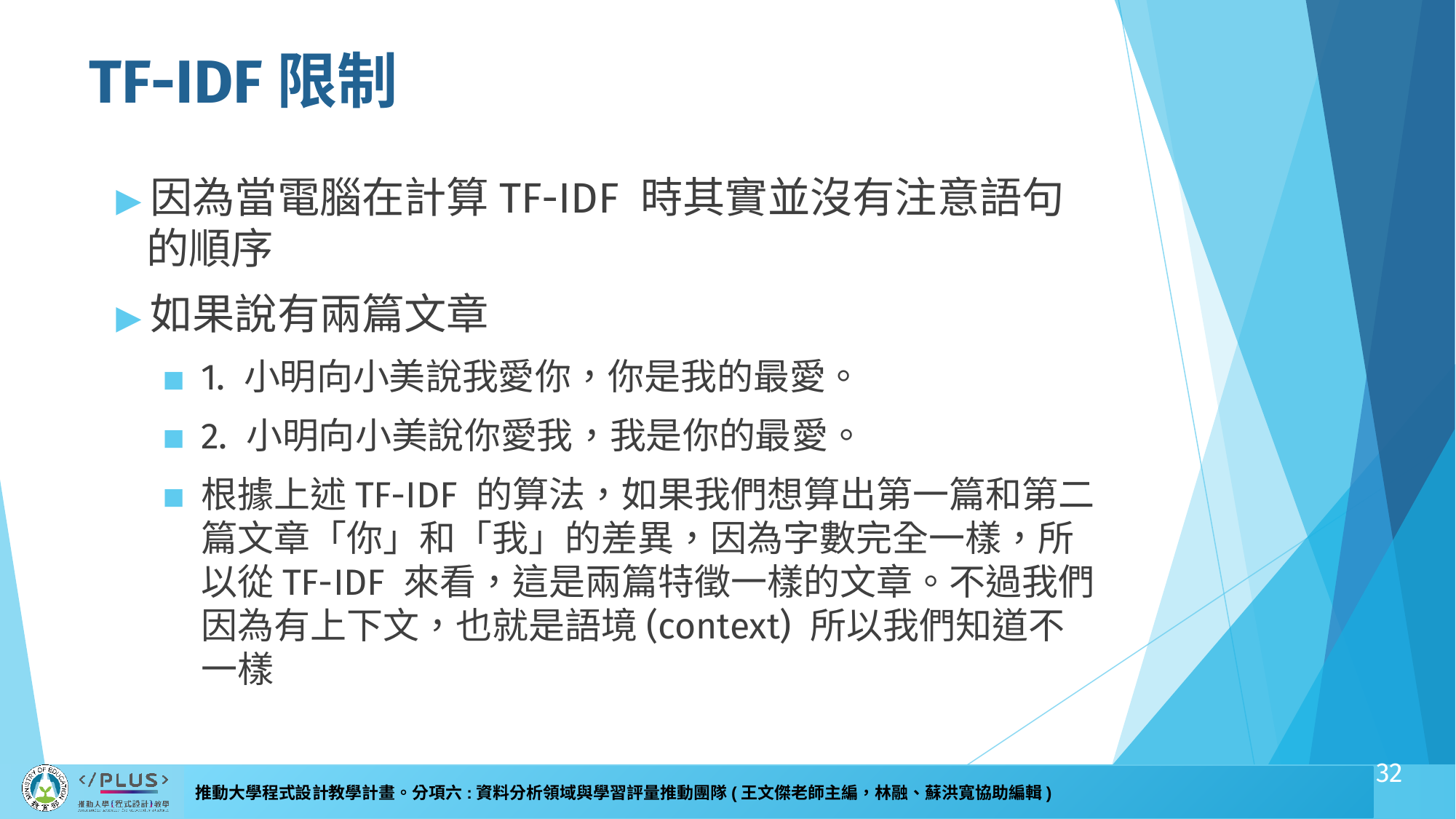

# TF-IDF限制
因為當電腦在計算TF-IDF 時其實並沒有注意語句的順序
如果說有兩篇文章
1. 小明向小美說我愛你，你是我的最愛。
2. 小明向小美說你愛我，我是你的最愛。
根據上述TF-IDF 的算法，如果我們想算出第一篇和第二篇文章「你」和「我」的差異，因為字數完全一樣，所以從TF-IDF 來看，這是兩篇特徵一樣的文章。不過我們因為有上下文，也就是語境(context) 所以我們知道不一樣
32